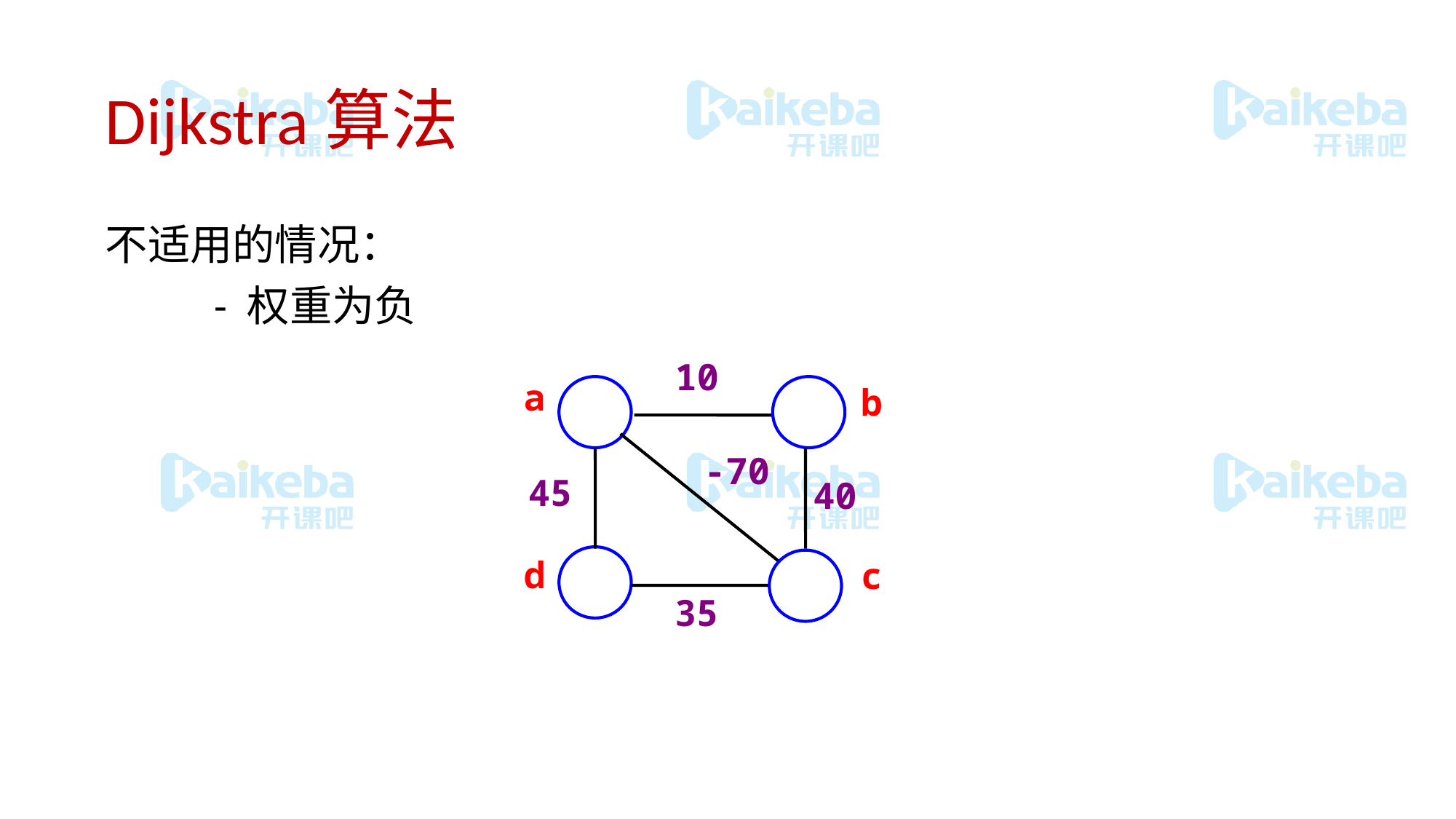

# Dijkstra算法
不适用的情况：
	- 权重为负

10
a

b

-70

45
40

d
c

35